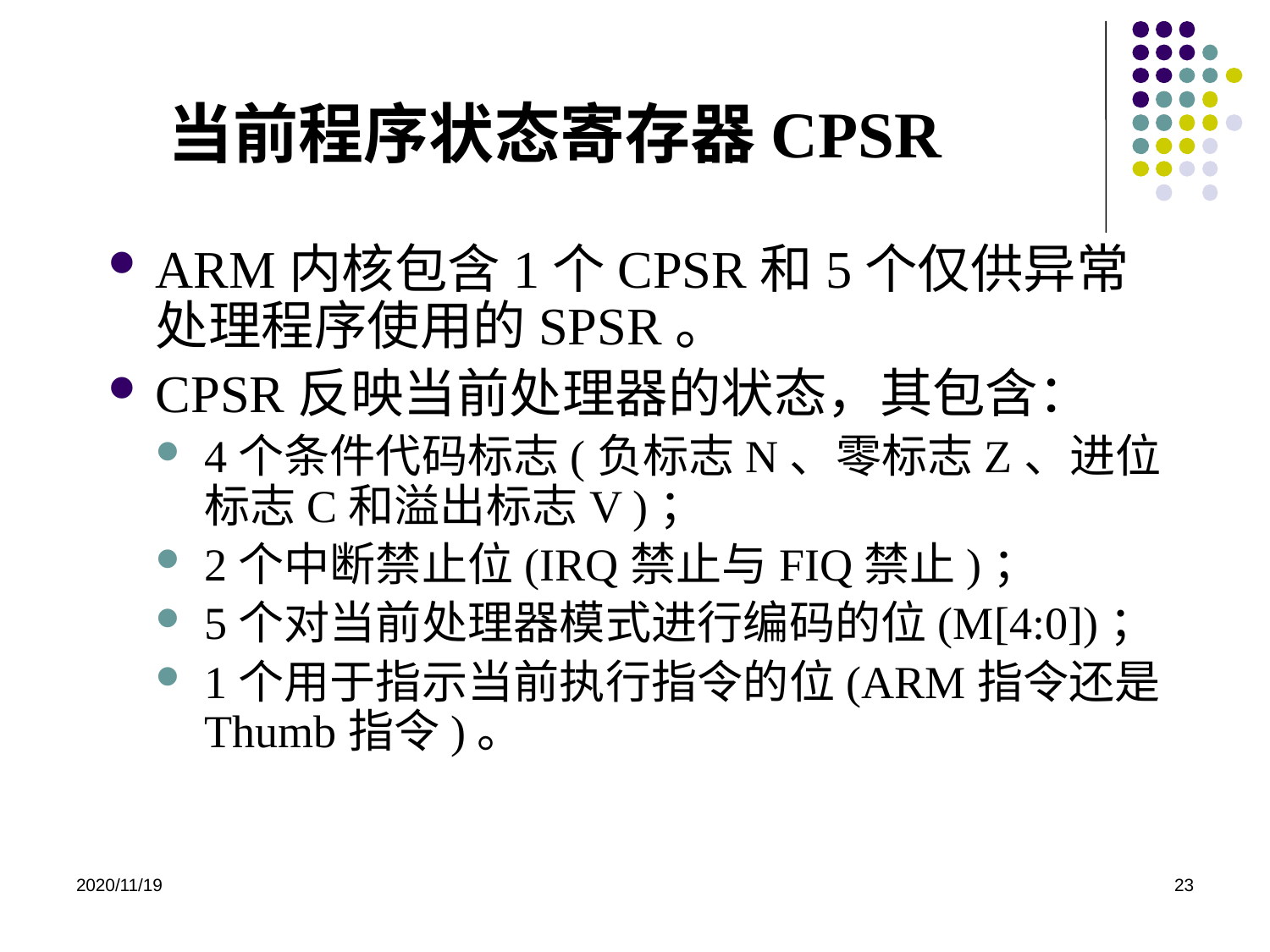

# 当前程序状态寄存器CPSR
ARM内核包含1个CPSR和5个仅供异常处理程序使用的SPSR。
CPSR反映当前处理器的状态，其包含：
4个条件代码标志(负标志N、零标志Z、进位标志C和溢出标志V )；
2个中断禁止位(IRQ禁止与FIQ禁止)；
5个对当前处理器模式进行编码的位(M[4:0])；
1个用于指示当前执行指令的位(ARM指令还是Thumb指令)。
2020/11/19
23